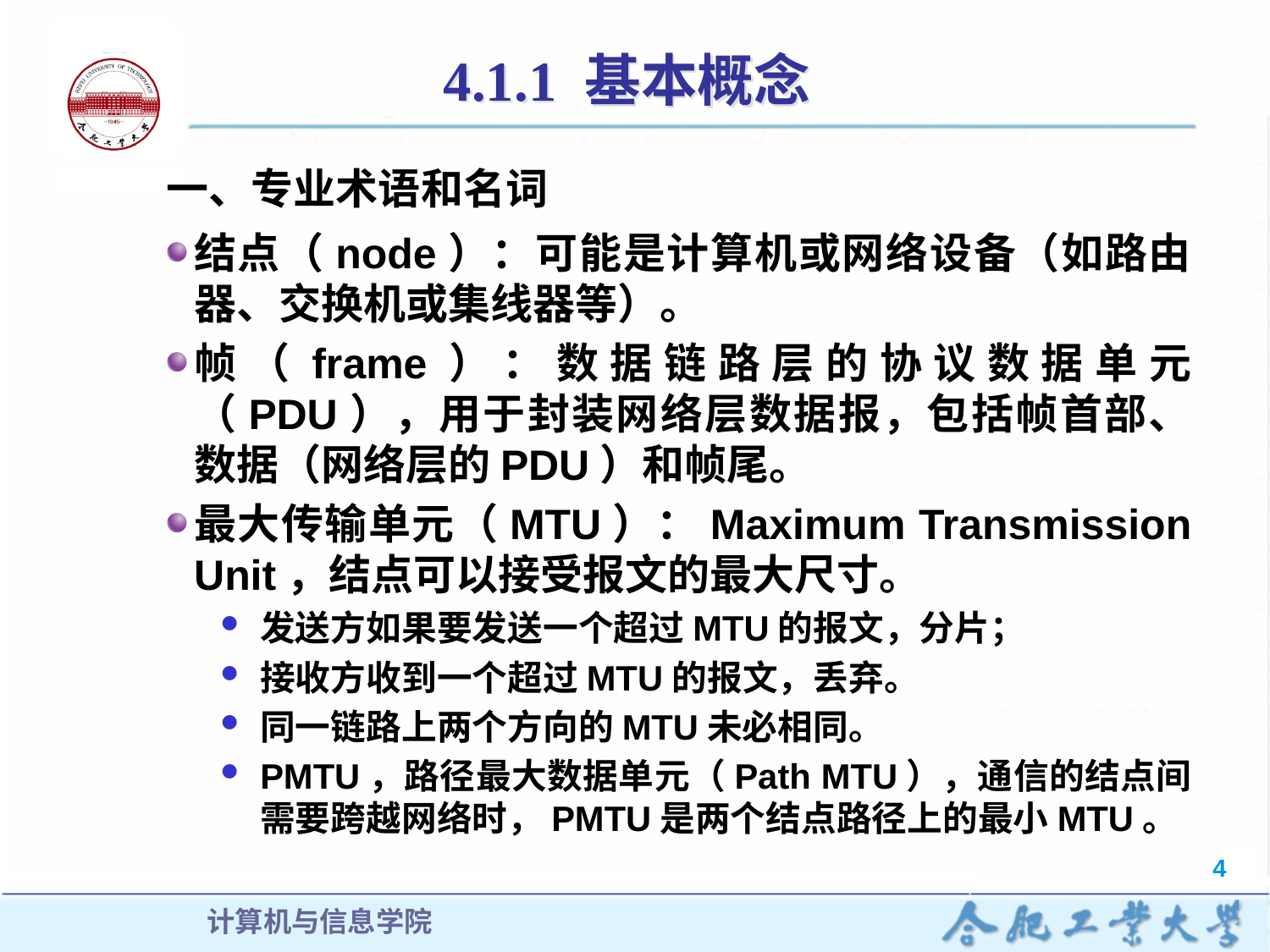

# 4.1.1 基本概念
一、专业术语和名词
结点（node）：可能是计算机或网络设备（如路由器、交换机或集线器等）。
帧（frame）：数据链路层的协议数据单元（PDU），用于封装网络层数据报，包括帧首部、数据（网络层的PDU）和帧尾。
最大传输单元（MTU）：Maximum Transmission Unit，结点可以接受报文的最大尺寸。
发送方如果要发送一个超过MTU的报文，分片；
接收方收到一个超过MTU的报文，丢弃。
同一链路上两个方向的MTU未必相同。
PMTU，路径最大数据单元（Path MTU），通信的结点间需要跨越网络时，PMTU是两个结点路径上的最小MTU。